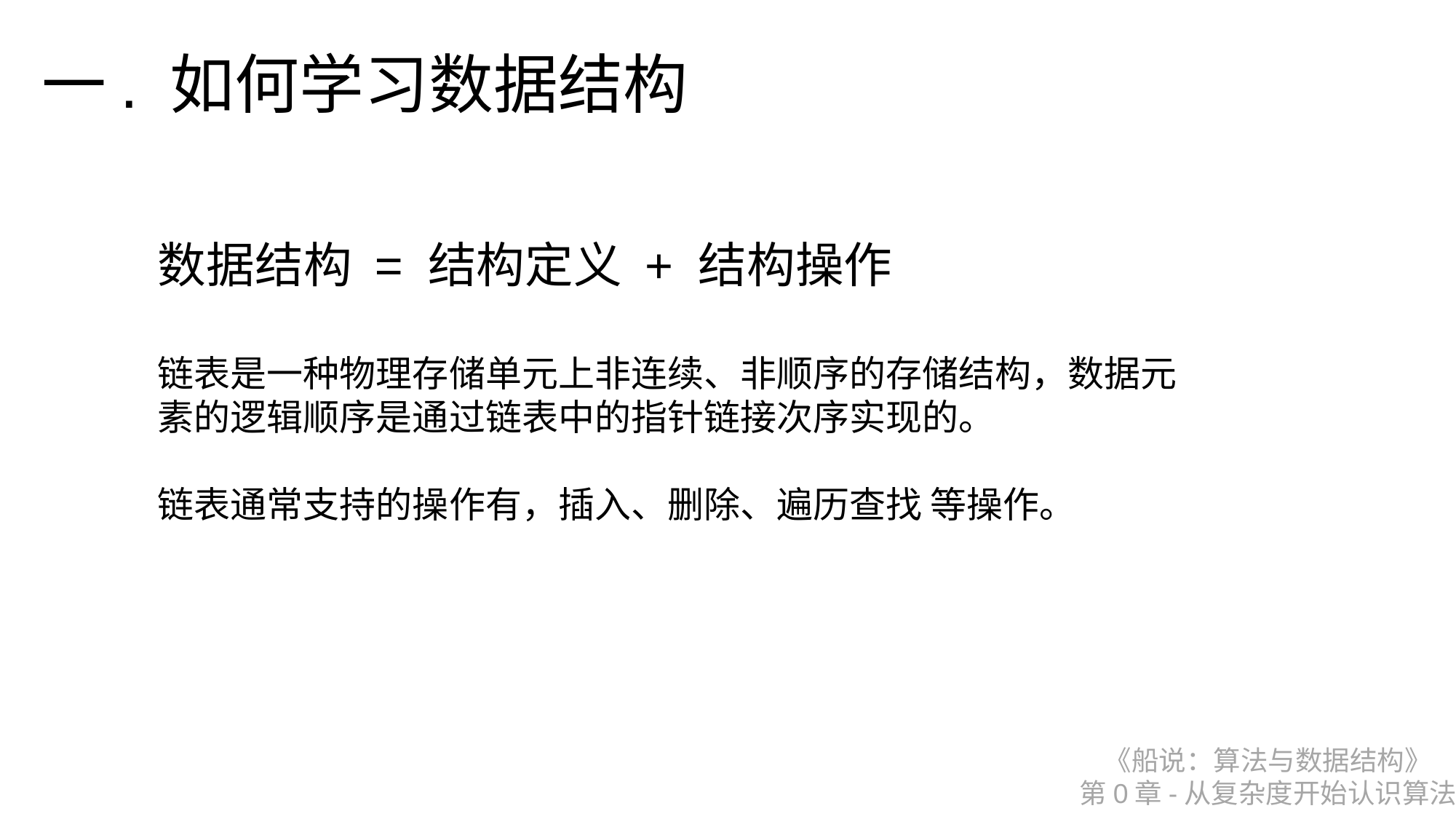

一. 如何学习数据结构
数据结构 = 结构定义 + 结构操作

链表是一种物理存储单元上非连续、非顺序的存储结构，数据元素的逻辑顺序是通过链表中的指针链接次序实现的。

链表通常支持的操作有，插入、删除、遍历查找 等操作。